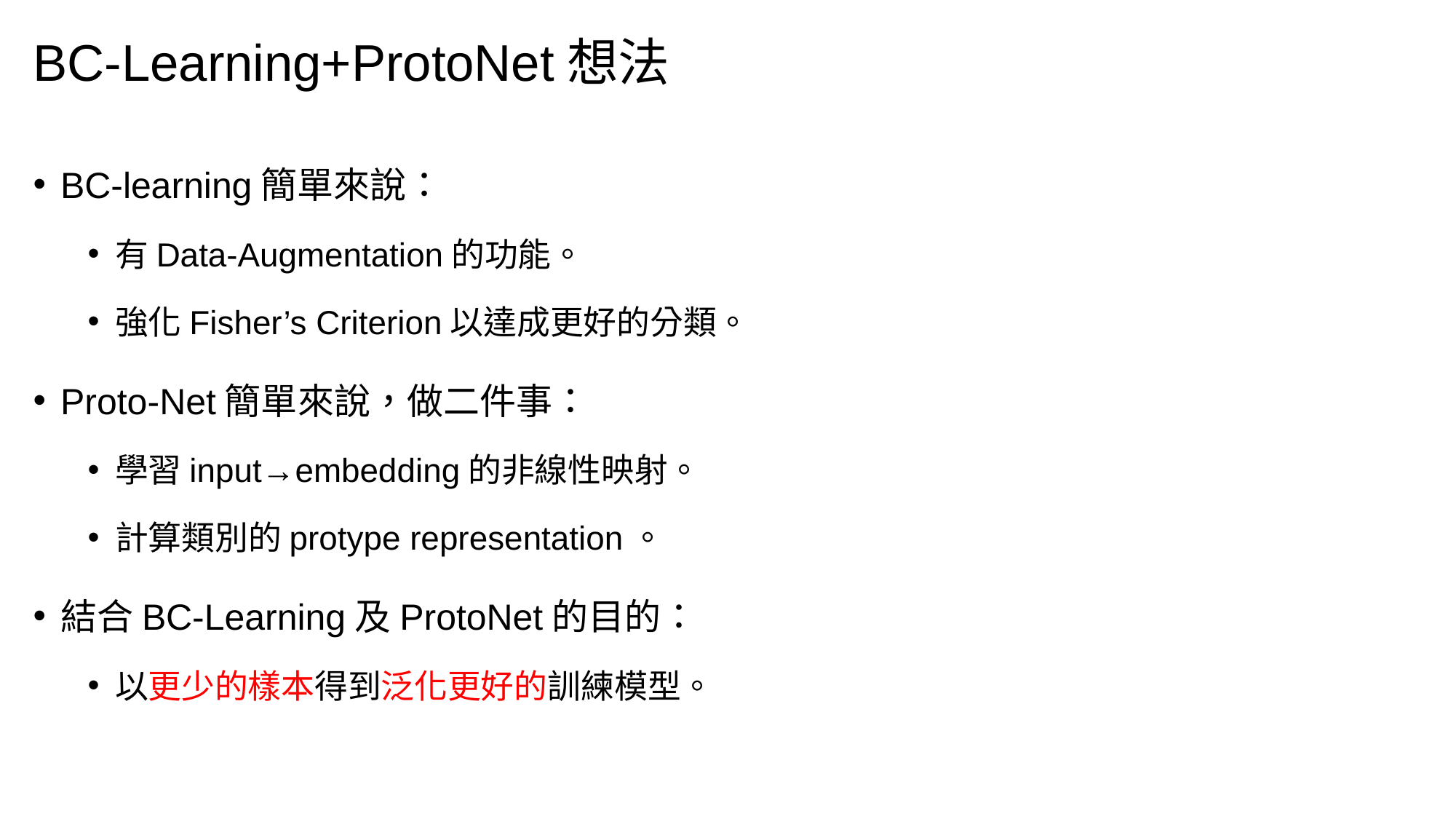

# BC-Learning+ProtoNet想法
BC-learning簡單來說：
有Data-Augmentation的功能。
強化Fisher’s Criterion以達成更好的分類。
Proto-Net簡單來說，做二件事：
學習input→embedding的非線性映射。
計算類別的protype representation。
結合BC-Learning及ProtoNet的目的：
以更少的樣本得到泛化更好的訓練模型。